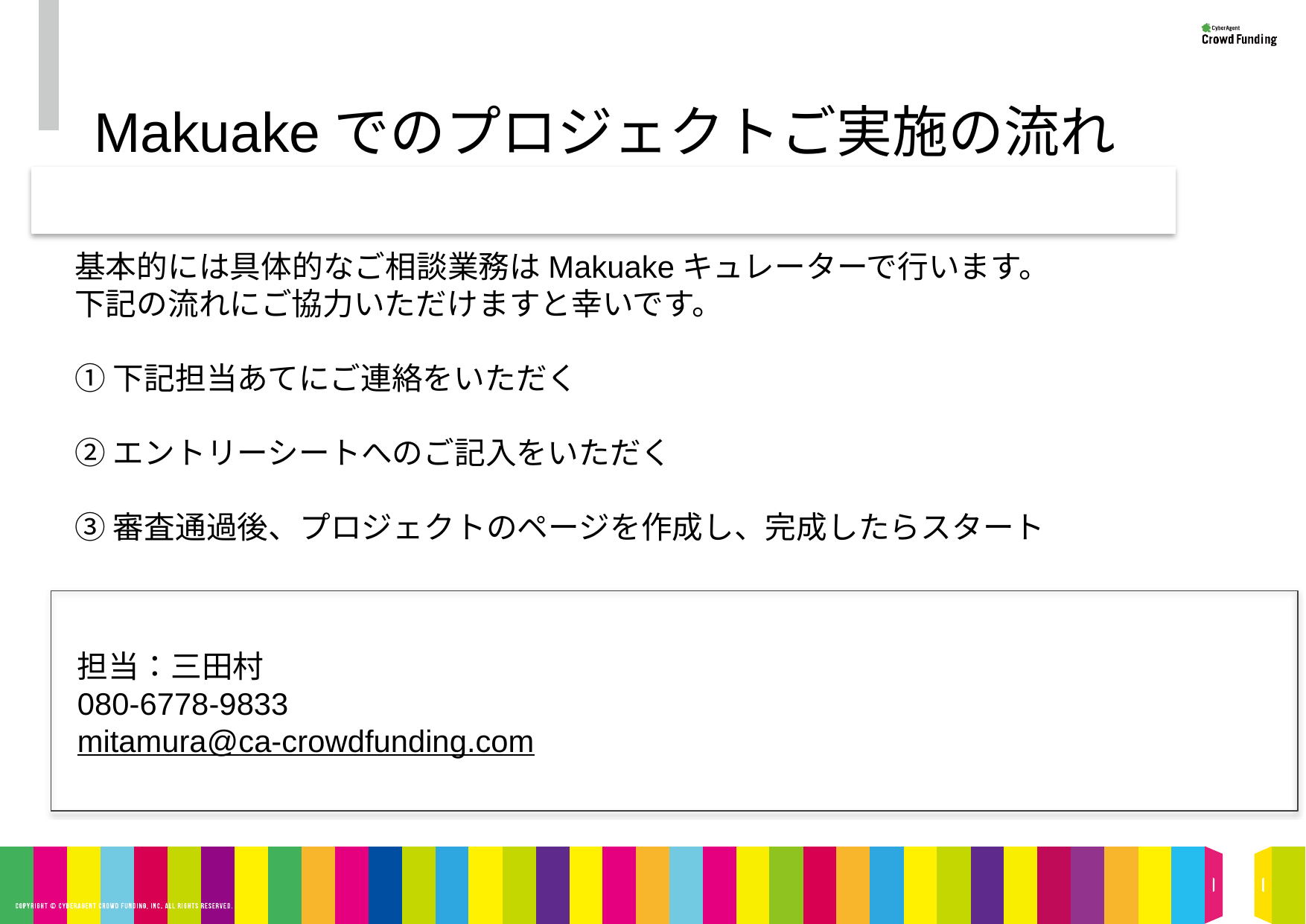

# Makuakeでのプロジェクトご実施の流れ

基本的には具体的なご相談業務はMakuakeキュレーターで行います。
下記の流れにご協力いただけますと幸いです。

①下記担当あてにご連絡をいただく

②エントリーシートへのご記入をいただく

③審査通過後、プロジェクトのページを作成し、完成したらスタート

担当：三田村
080-6778-9833
mitamura@ca-crowdfunding.com